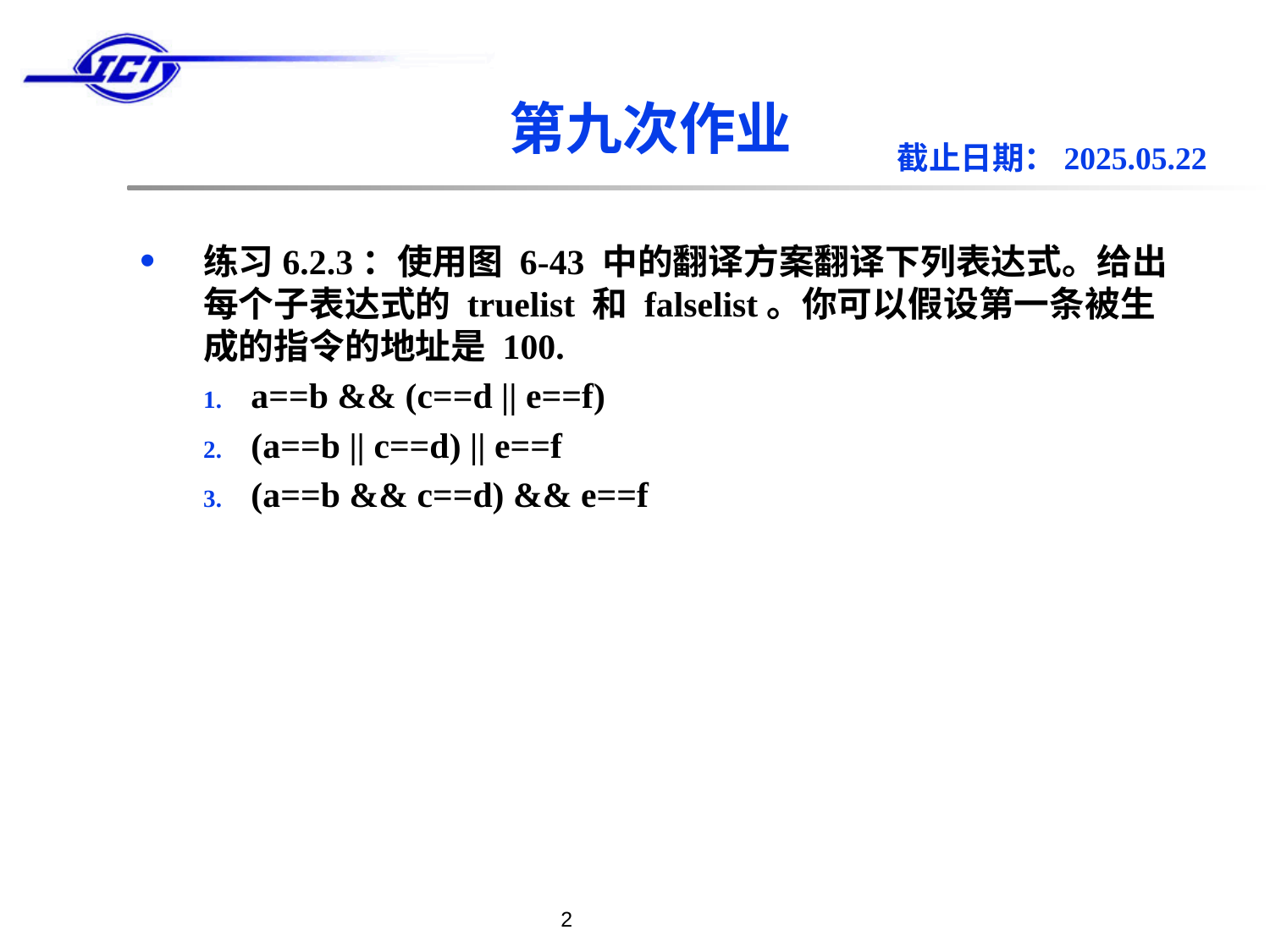

# 第九次作业
截止日期：2025.05.22
练习6.2.3：使用图 6-43 中的翻译方案翻译下列表达式。给出每个子表达式的 truelist 和 falselist。你可以假设第一条被生成的指令的地址是 100.
a==b && (c==d || e==f)
(a==b || c==d) || e==f
(a==b && c==d) && e==f